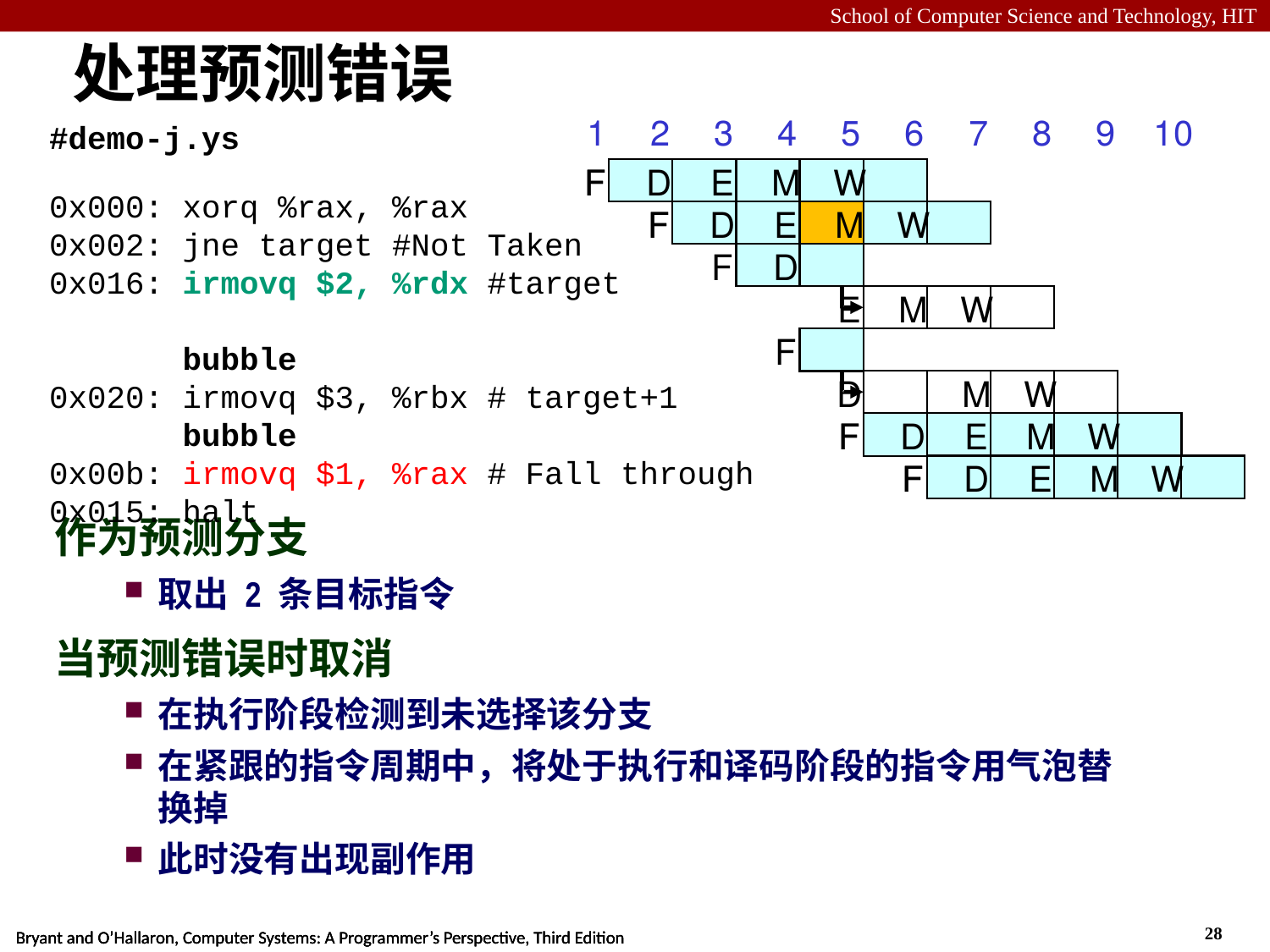

# 处理预测错误
#demo-j.ys

0x000: xorq %rax, %rax
0x002: jne target #Not Taken
0x016: irmovq $2, %rdx #target
       bubble
0x020: irmovq $3, %rbx # target+1
       bubble
0x00b: irmovq $1, %rax # Fall through
0x015: halt
1
2
3
4
5
6
7
8
9
10

F
F
D
D
E
E
M
M
W
W

F
F
D
D
E
E
M
M
W
W

F
D

E
M
W

F

D
E
M
W

F
F
D
D
E
E
M
M
W
W

F
F
D
D
E
E
M
M
W
W
作为预测分支
取出 2 条目标指令
当预测错误时取消
在执行阶段检测到未选择该分支
在紧跟的指令周期中，将处于执行和译码阶段的指令用气泡替换掉
此时没有出现副作用